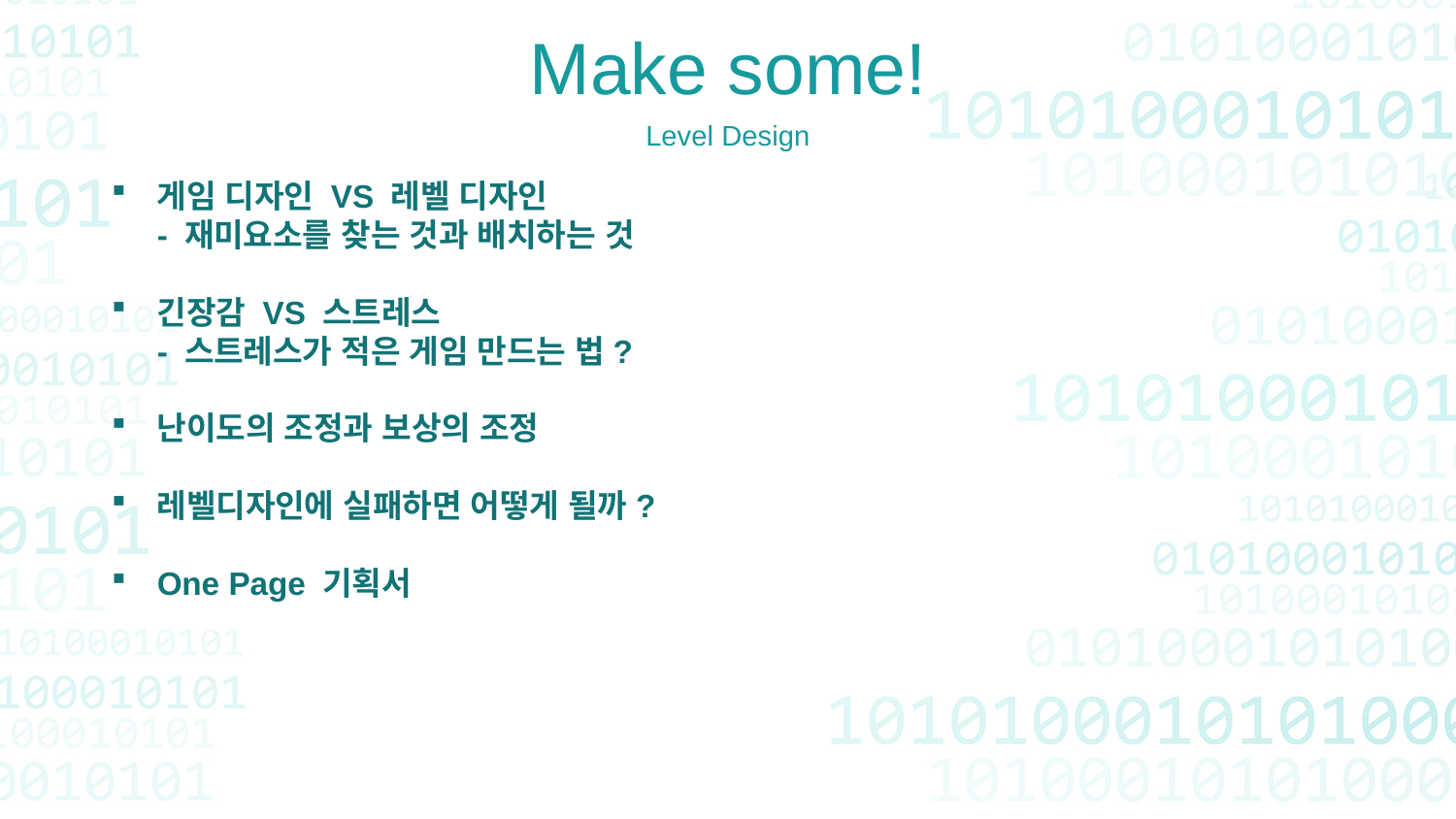

Make some!
Level Design
게임 디자인 VS 레벨 디자인
- 재미요소를 찾는 것과 배치하는 것

긴장감 VS 스트레스
- 스트레스가 적은 게임 만드는 법?

난이도의 조정과 보상의 조정

레벨디자인에 실패하면 어떻게 될까?

One Page 기획서